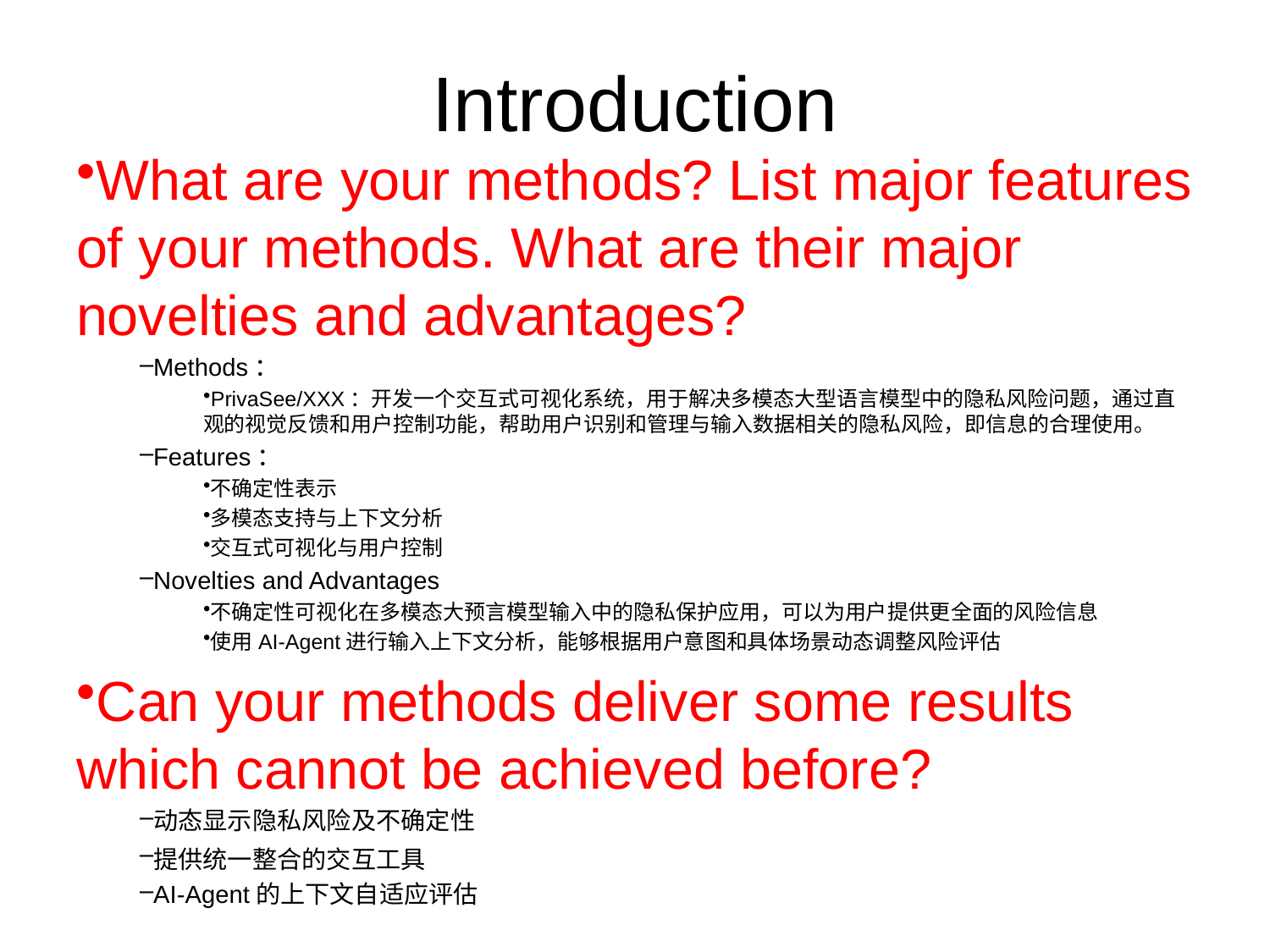

# Introduction
What are your methods? List major features of your methods. What are their major novelties and advantages?
Methods：
PrivaSee/XXX：开发一个交互式可视化系统，用于解决多模态大型语言模型中的隐私风险问题，通过直观的视觉反馈和用户控制功能，帮助用户识别和管理与输入数据相关的隐私风险，即信息的合理使用。
Features：
不确定性表示
多模态支持与上下文分析
交互式可视化与用户控制
Novelties and Advantages
不确定性可视化在多模态大预言模型输入中的隐私保护应用，可以为用户提供更全面的风险信息
使用AI-Agent进行输入上下文分析，能够根据用户意图和具体场景动态调整风险评估
Can your methods deliver some results which cannot be achieved before?
动态显示隐私风险及不确定性
提供统一整合的交互工具
AI-Agent的上下文自适应评估